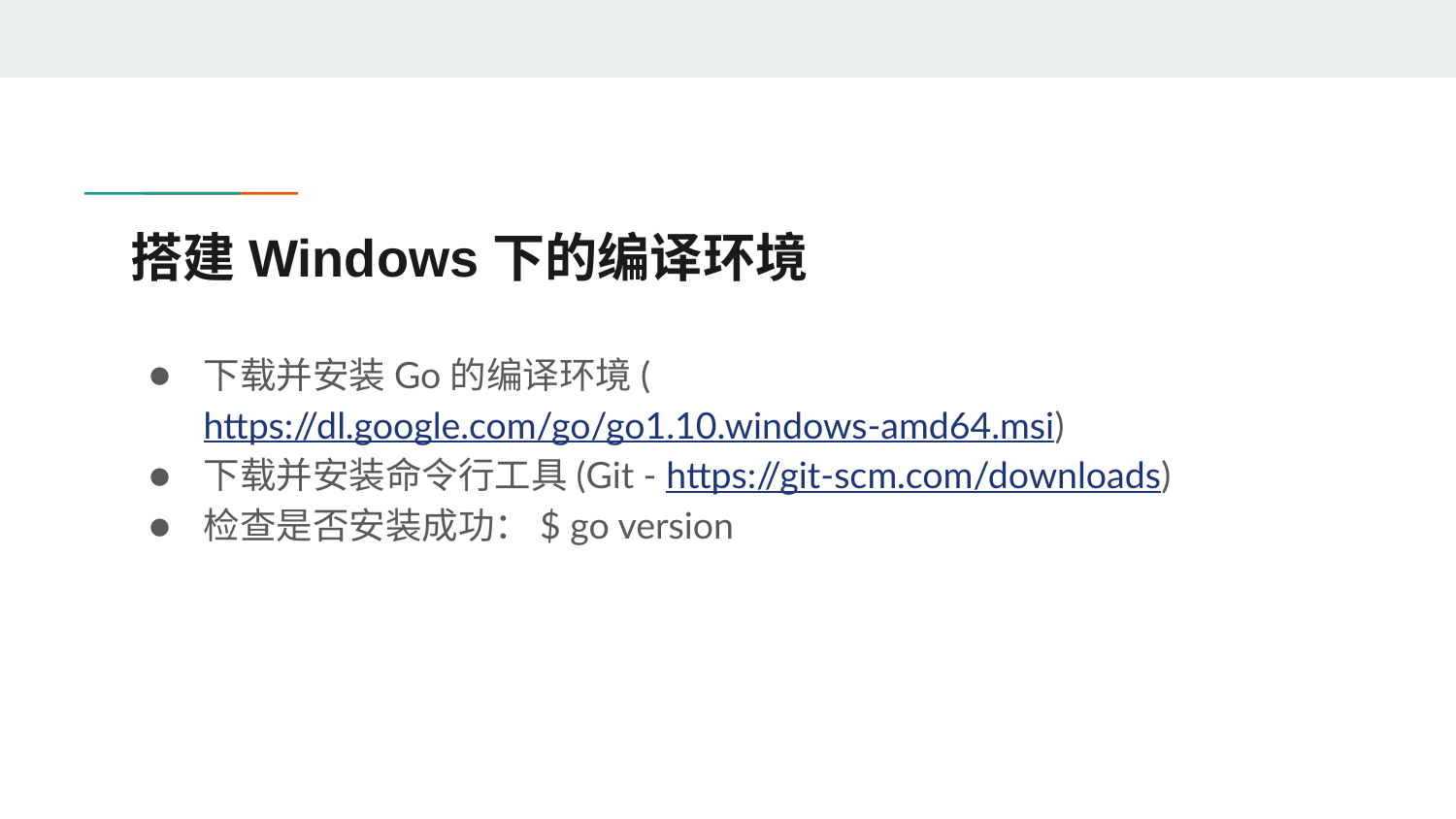

# 搭建Windows下的编译环境
下载并安装Go的编译环境(https://dl.google.com/go/go1.10.windows-amd64.msi)
下载并安装命令行工具(Git - https://git-scm.com/downloads)
检查是否安装成功：$ go version